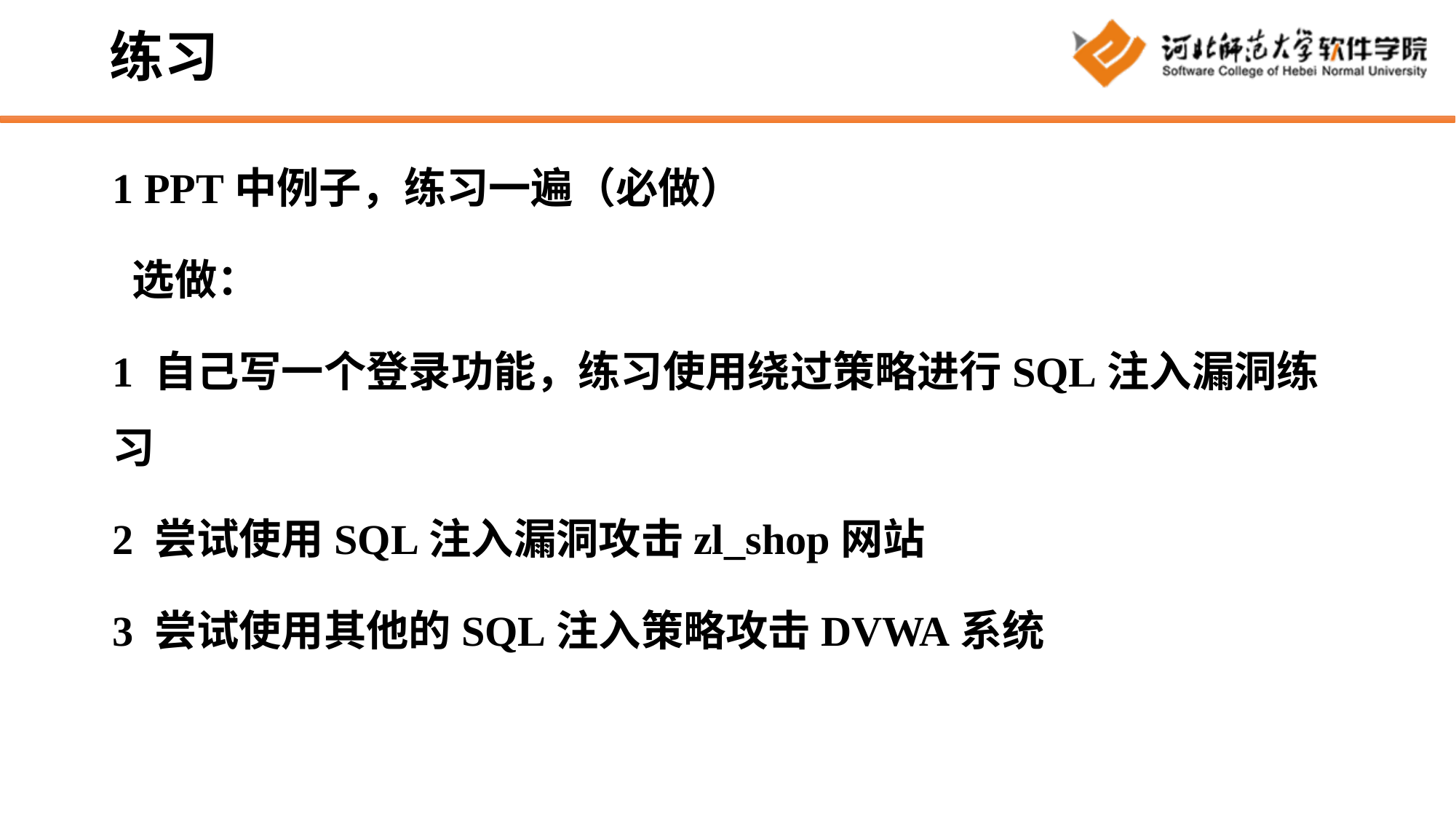

# 练习
1 PPT中例子，练习一遍（必做）
 选做：
1 自己写一个登录功能，练习使用绕过策略进行SQL注入漏洞练习
2 尝试使用SQL注入漏洞攻击zl_shop网站
3 尝试使用其他的SQL注入策略攻击DVWA系统